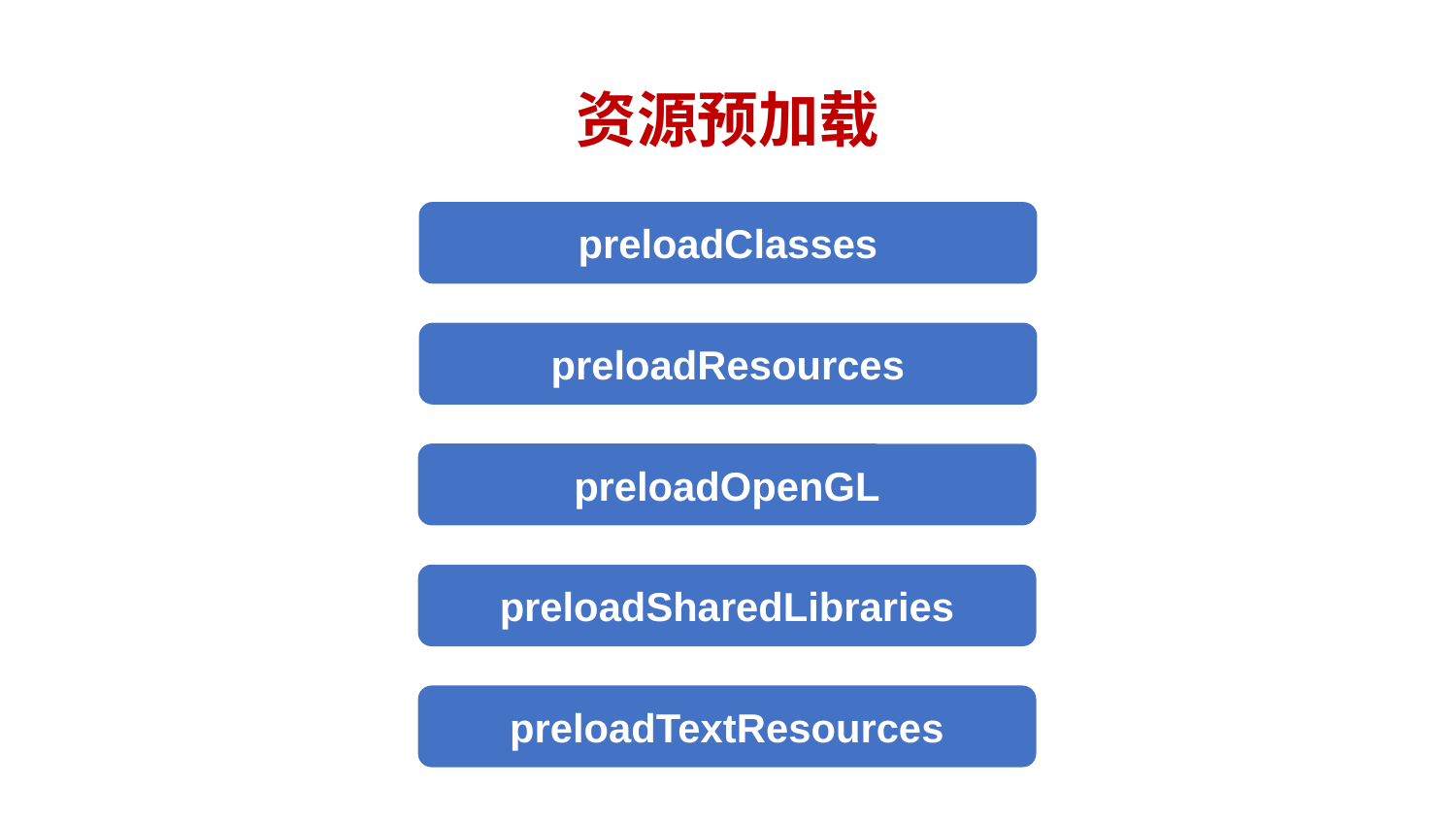

# 资源预加载
preloadClasses
preloadResources
preloadOpenGL
preloadSharedLibraries
preloadTextResources